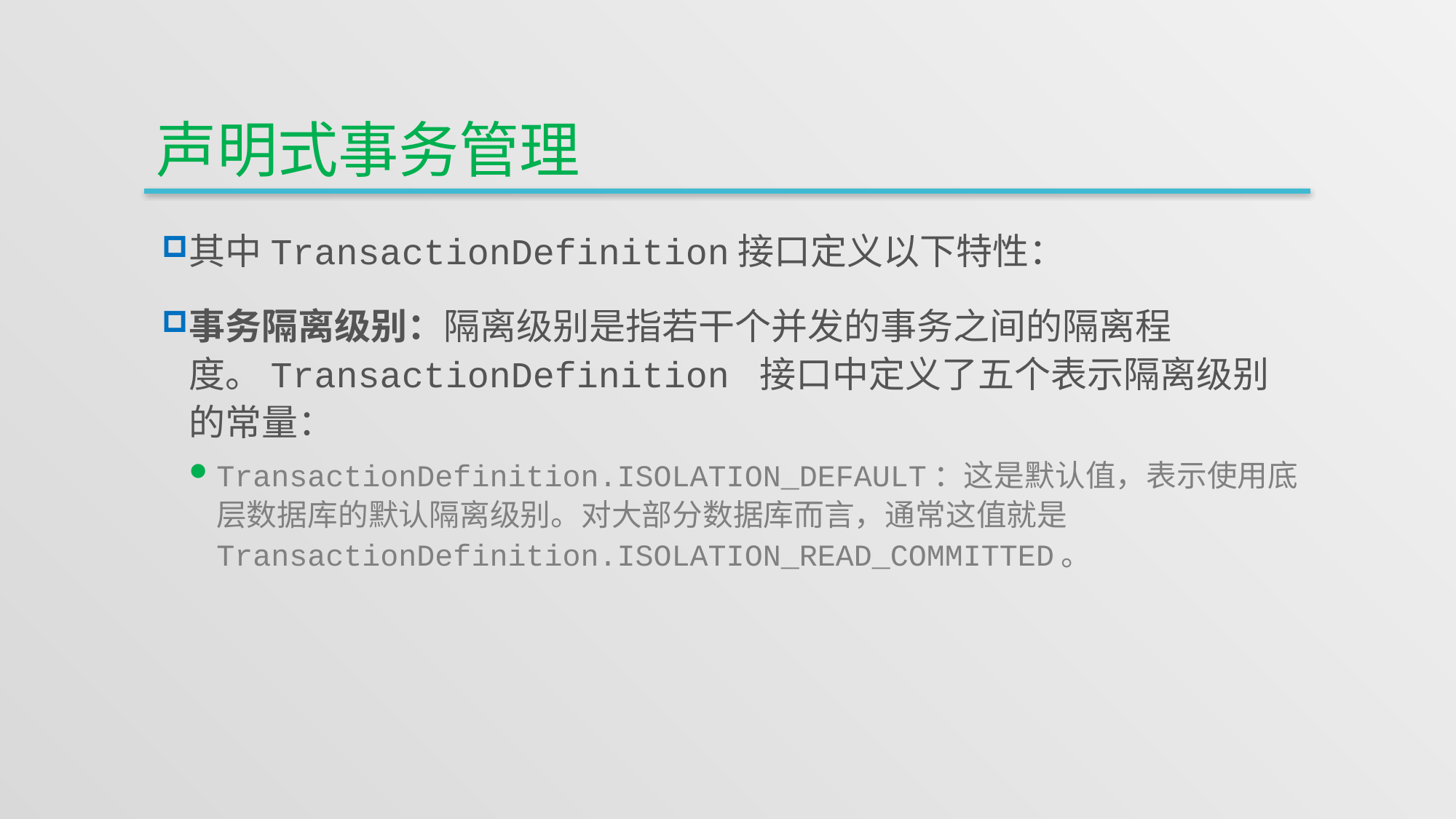

# 声明式事务管理
其中TransactionDefinition接口定义以下特性：
事务隔离级别：隔离级别是指若干个并发的事务之间的隔离程度。TransactionDefinition 接口中定义了五个表示隔离级别的常量：
TransactionDefinition.ISOLATION_DEFAULT：这是默认值，表示使用底层数据库的默认隔离级别。对大部分数据库而言，通常这值就是TransactionDefinition.ISOLATION_READ_COMMITTED。